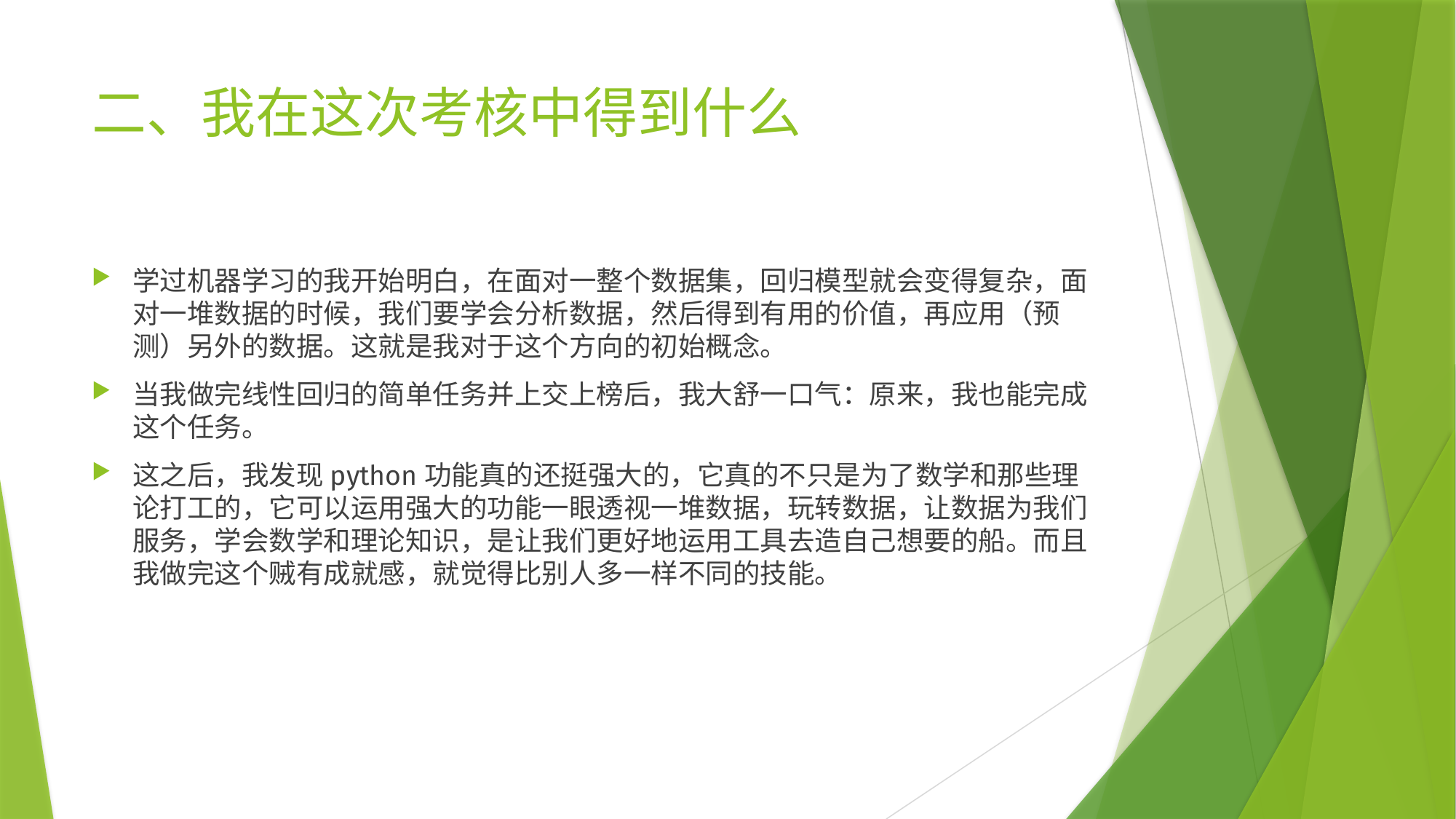

# 二、我在这次考核中得到什么
学过机器学习的我开始明白，在面对一整个数据集，回归模型就会变得复杂，面对一堆数据的时候，我们要学会分析数据，然后得到有用的价值，再应用（预测）另外的数据。这就是我对于这个方向的初始概念。
当我做完线性回归的简单任务并上交上榜后，我大舒一口气：原来，我也能完成这个任务。
这之后，我发现python功能真的还挺强大的，它真的不只是为了数学和那些理论打工的，它可以运用强大的功能一眼透视一堆数据，玩转数据，让数据为我们服务，学会数学和理论知识，是让我们更好地运用工具去造自己想要的船。而且我做完这个贼有成就感，就觉得比别人多一样不同的技能。